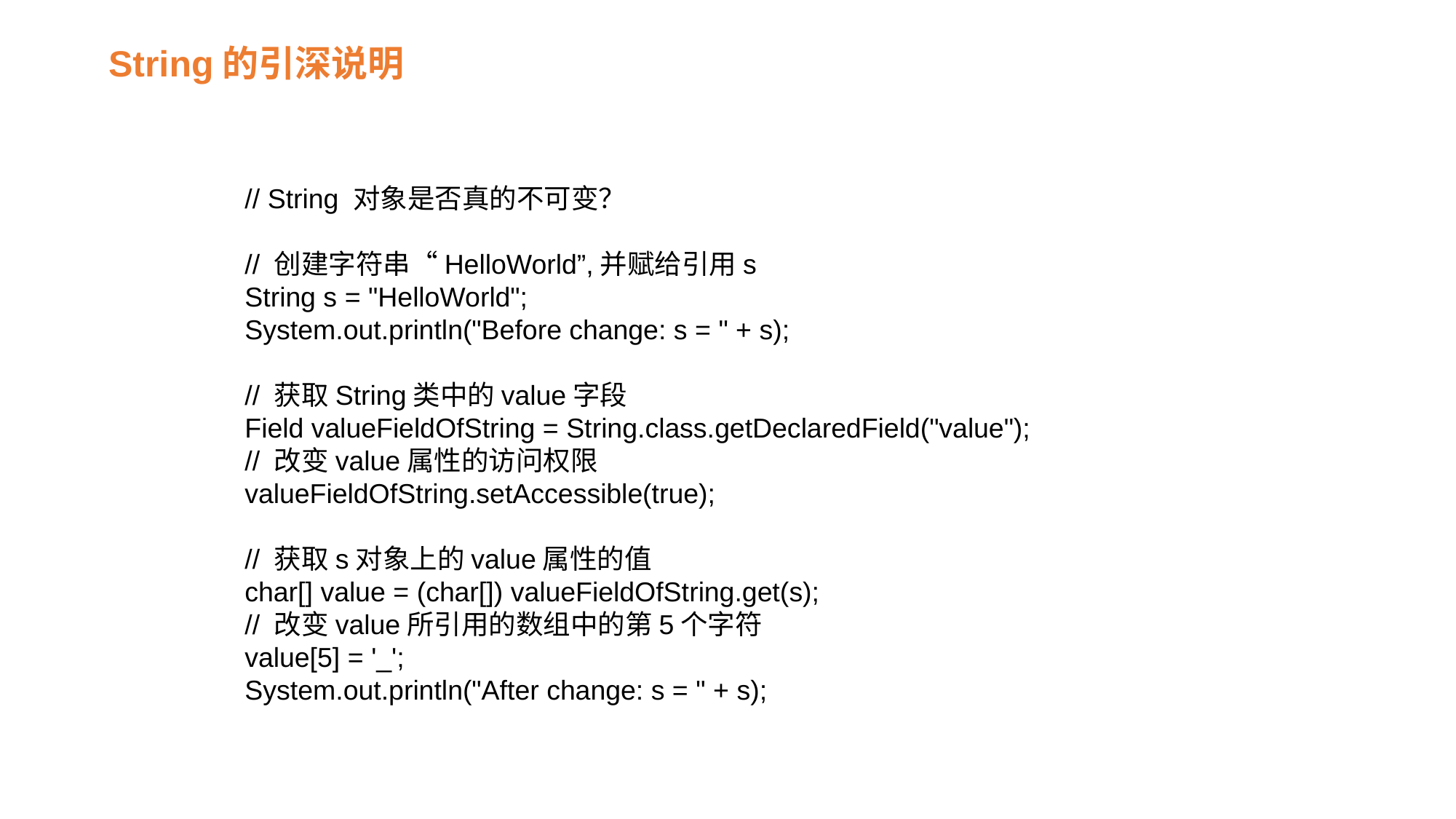

String的引深说明
        // String 对象是否真的不可变？

        // 创建字符串“HelloWorld”,并赋给引用s
        String s = "HelloWorld";
        System.out.println("Before change: s = " + s);

        // 获取String类中的value字段
        Field valueFieldOfString = String.class.getDeclaredField("value");
        // 改变value属性的访问权限
        valueFieldOfString.setAccessible(true);

        // 获取s对象上的value属性的值
        char[] value = (char[]) valueFieldOfString.get(s);
        // 改变value所引用的数组中的第5个字符
        value[5] = '_';
        System.out.println("After change: s = " + s);